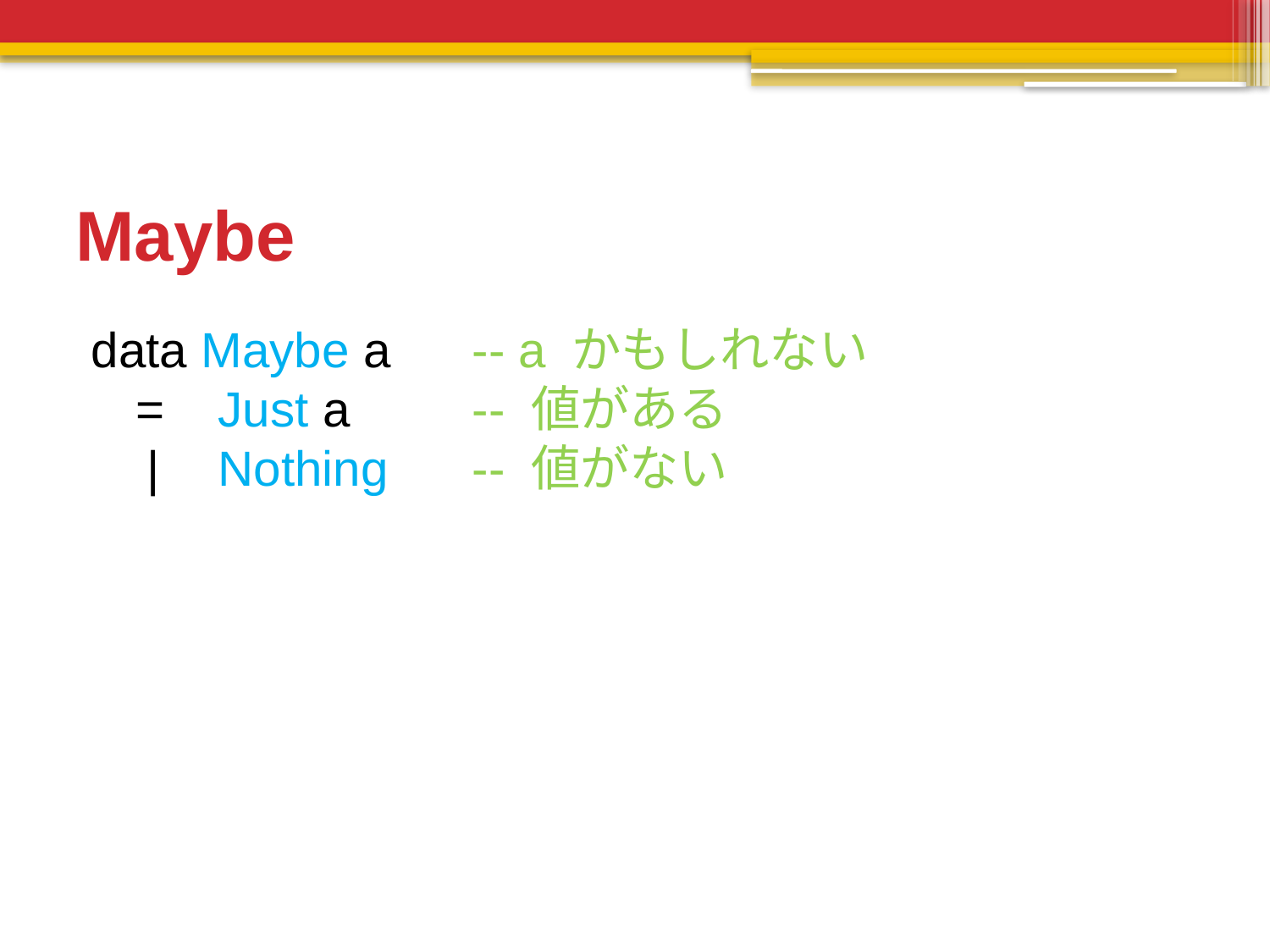

# Maybe
data Maybe a	-- a かもしれない
   =	Just a	-- 値がある
    |	Nothing	-- 値がない